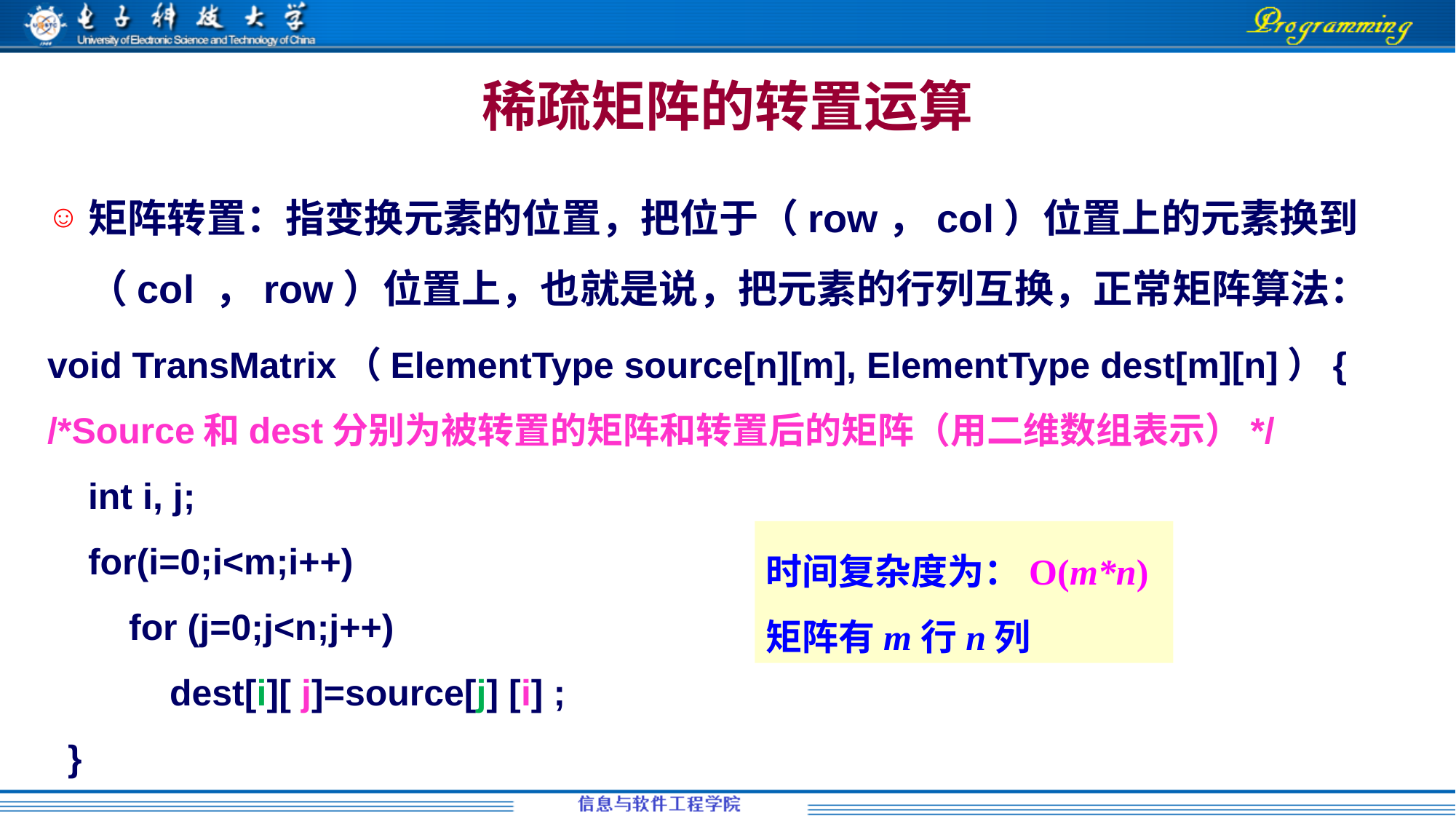

# 稀疏矩阵的转置运算
矩阵转置：指变换元素的位置，把位于（row，col）位置上的元素换到（col ，row）位置上，也就是说，把元素的行列互换，正常矩阵算法：
void TransMatrix（ElementType source[n][m], ElementType dest[m][n]）{
/*Source和dest分别为被转置的矩阵和转置后的矩阵（用二维数组表示）*/
    int i, j;
    for(i=0;i<m;i++)
        for (j=0;j<n;j++)
            dest[i][ j]=source[j] [i] ;
  }

时间复杂度为：O(m*n)
矩阵有m行n列